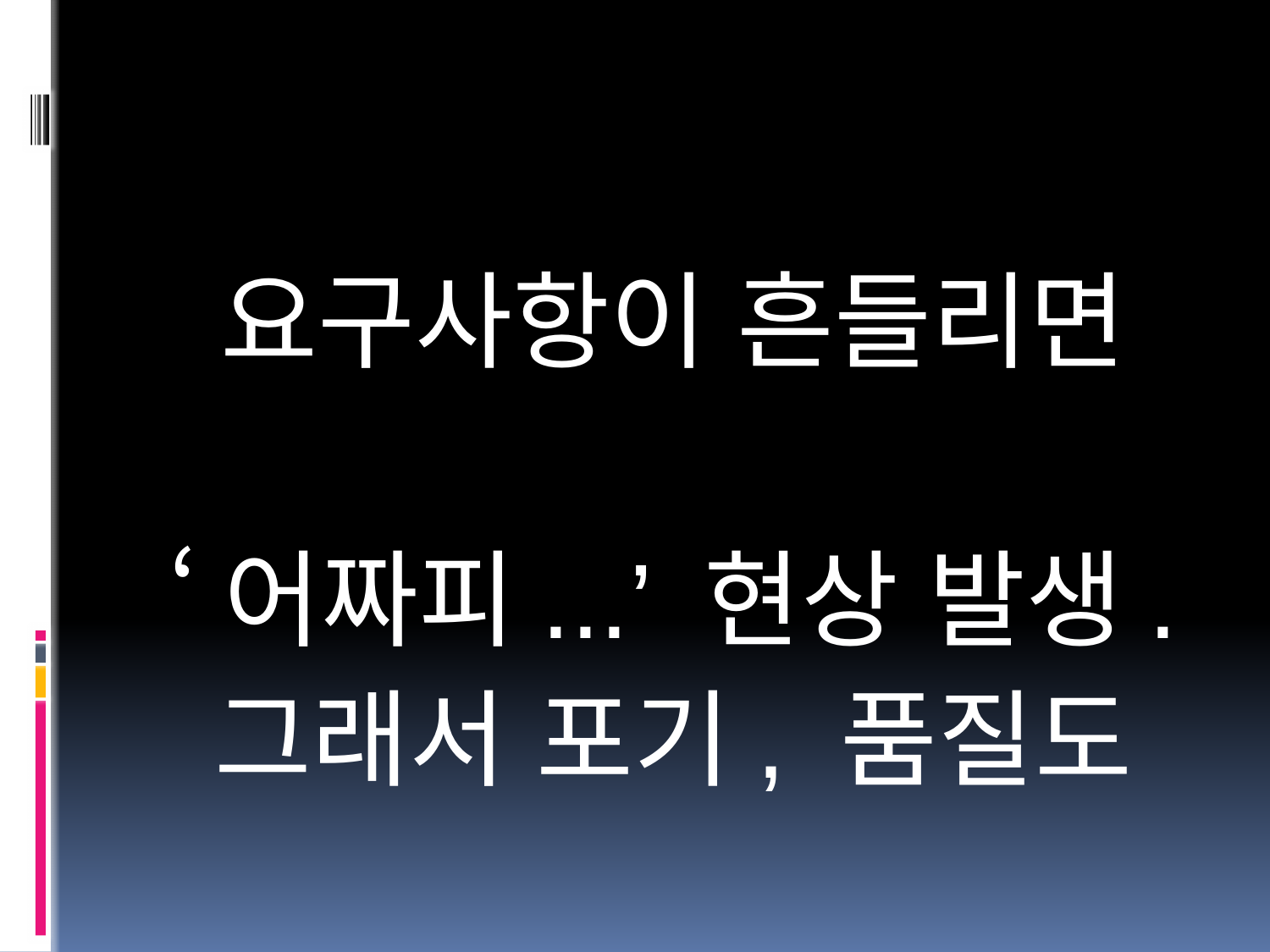

요구사항이 흔들리면

‘어짜피...’ 현상 발생.
그래서 포기, 품질도